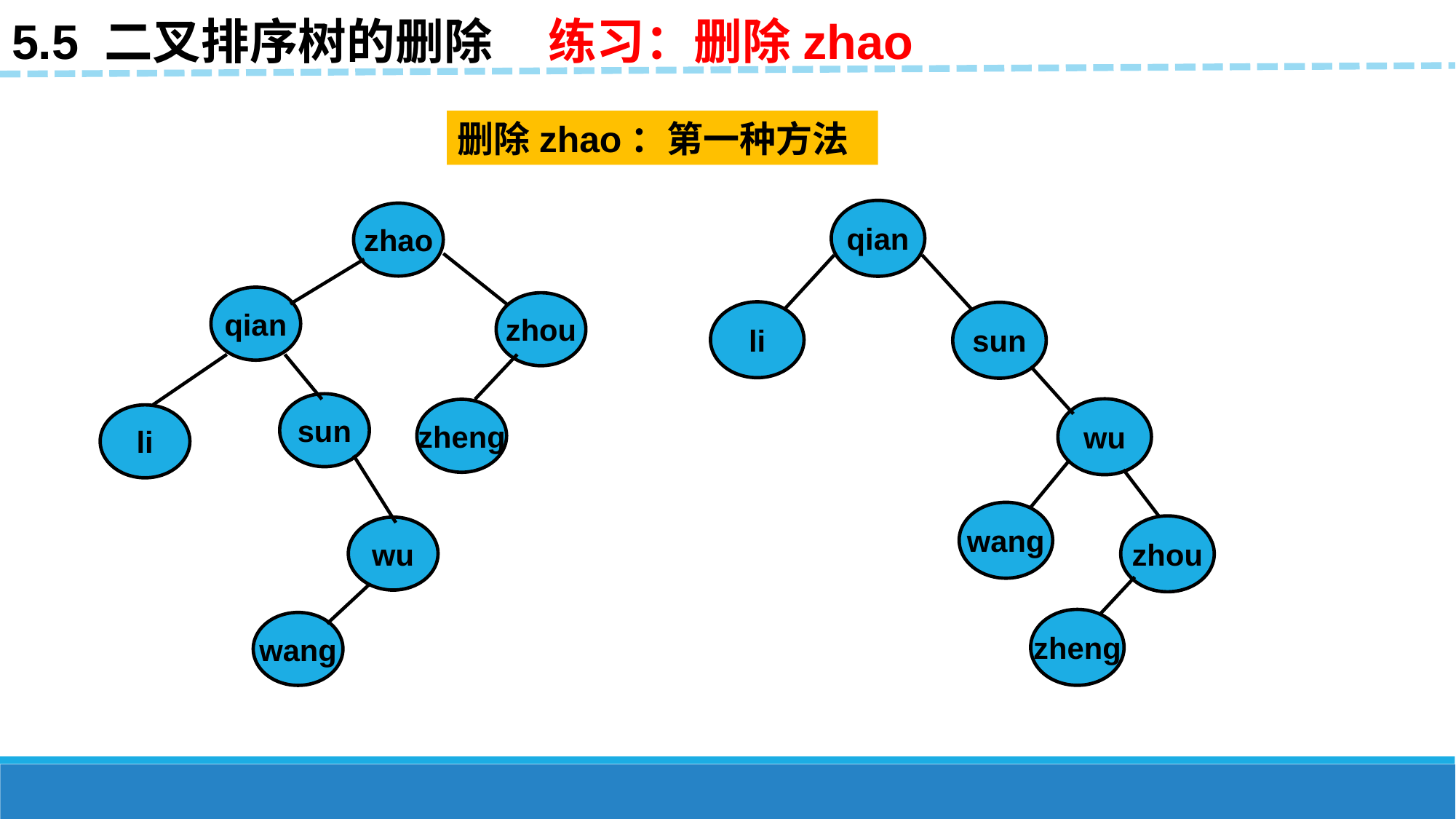

5.5 二叉排序树的删除     练习：删除zhao
删除zhao：第一种方法
qian

li
sun

wu

wang
zhou

zheng
zhao

qian
zhou

sun
zheng
li

wu

wang